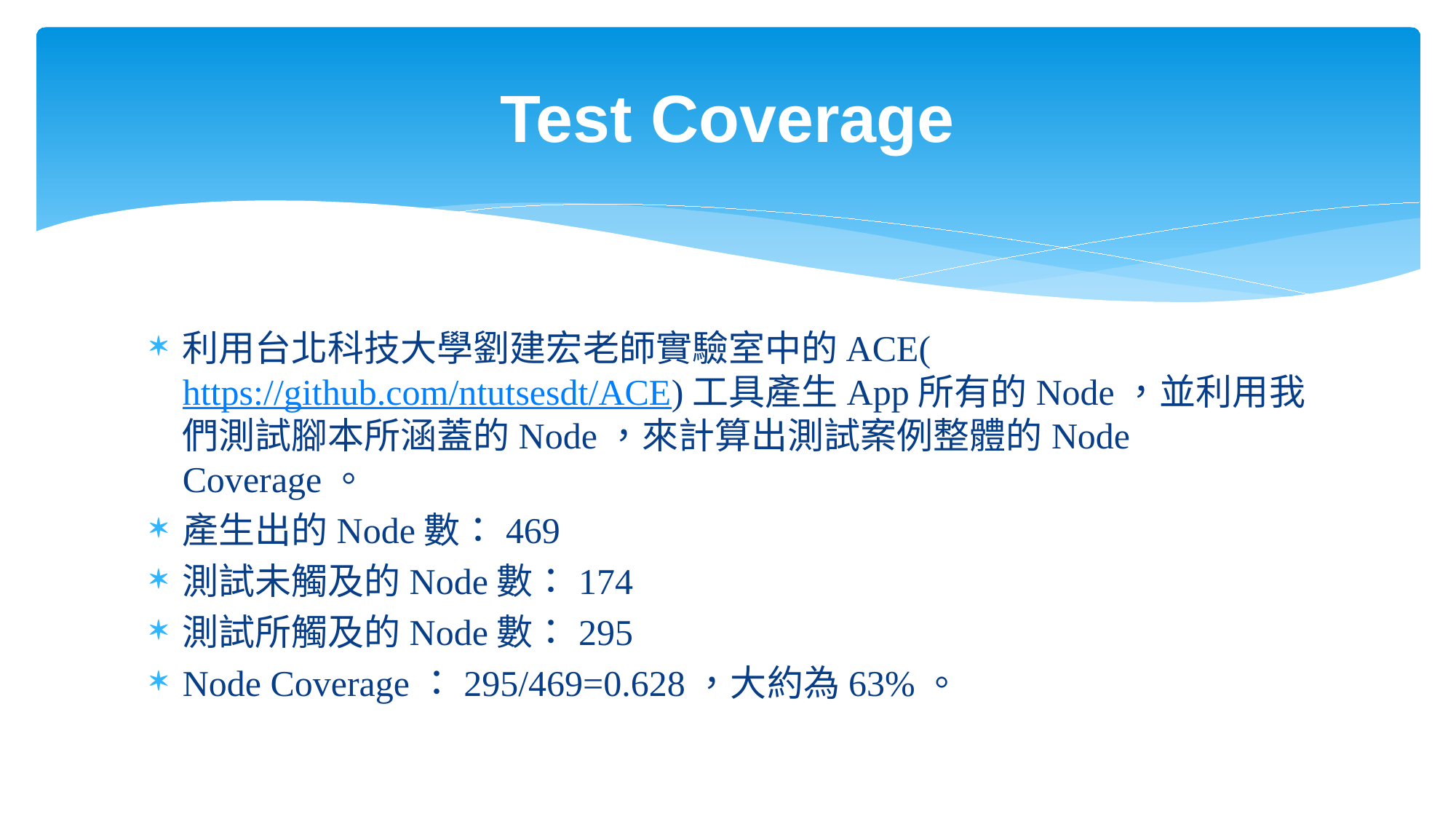

# Test Coverage
利用台北科技大學劉建宏老師實驗室中的ACE(https://github.com/ntutsesdt/ACE)工具產生App所有的Node，並利用我們測試腳本所涵蓋的Node，來計算出測試案例整體的Node Coverage。
產生出的Node數：469
測試未觸及的Node數：174
測試所觸及的Node數：295
Node Coverage：295/469=0.628，大約為63%。